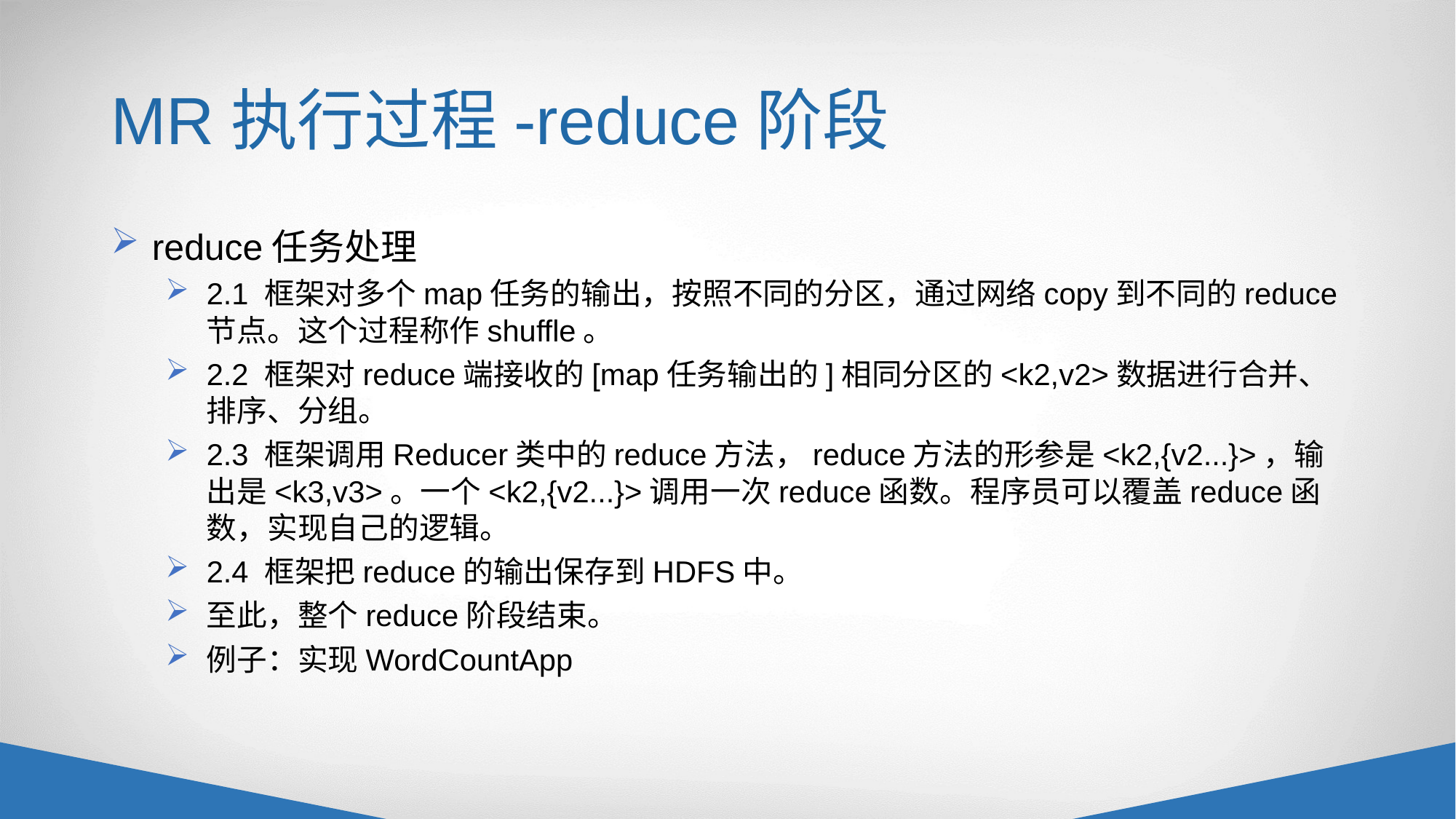

# MR执行过程-reduce阶段
reduce任务处理
2.1 框架对多个map任务的输出，按照不同的分区，通过网络copy到不同的reduce节点。这个过程称作shuffle。
2.2 框架对reduce端接收的[map任务输出的]相同分区的<k2,v2>数据进行合并、排序、分组。
2.3 框架调用Reducer类中的reduce方法，reduce方法的形参是<k2,{v2...}>，输出是<k3,v3>。一个<k2,{v2...}>调用一次reduce函数。程序员可以覆盖reduce函数，实现自己的逻辑。
2.4 框架把reduce的输出保存到HDFS中。
至此，整个reduce阶段结束。
例子：实现WordCountApp